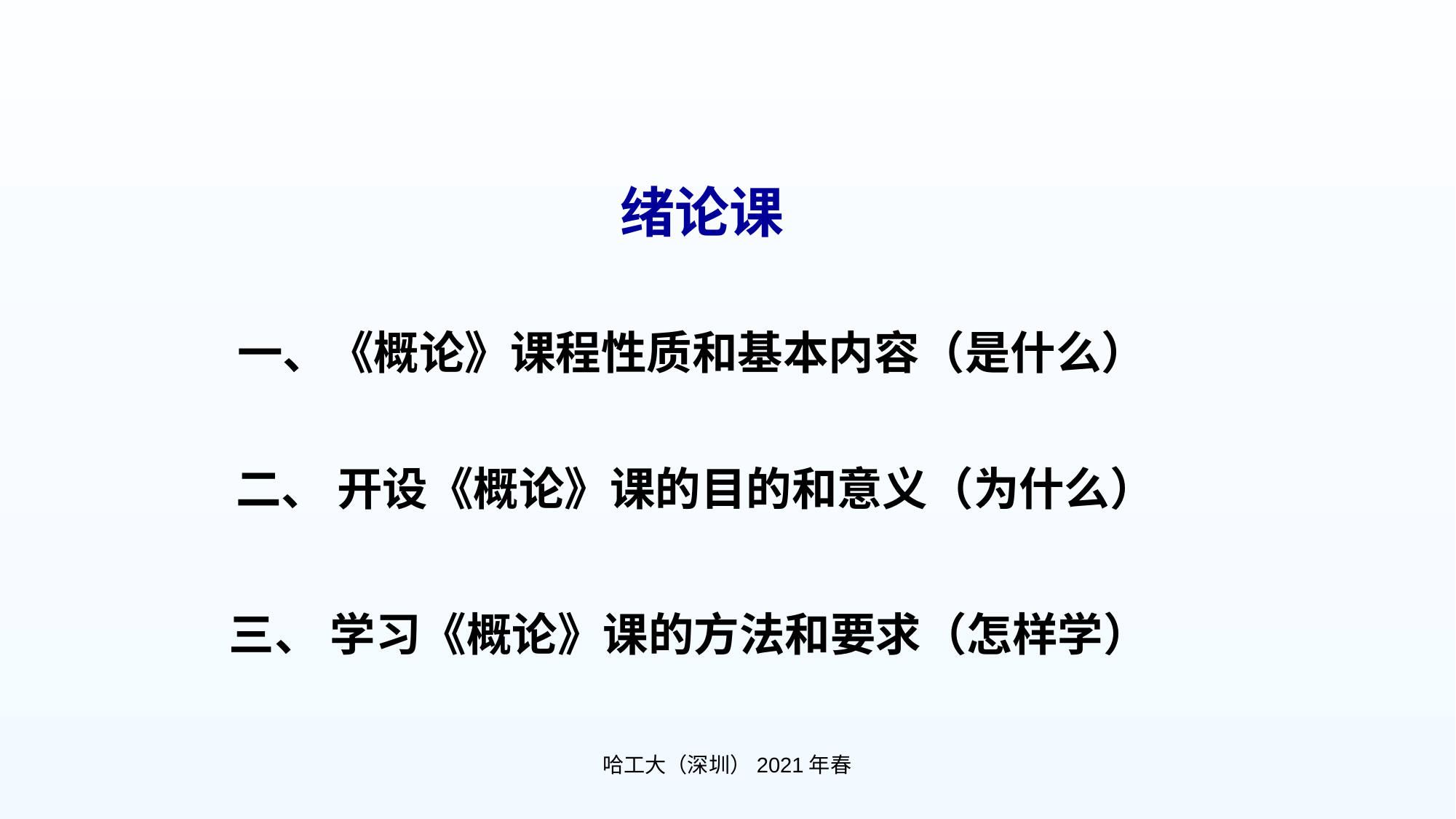

绪论课
一、《概论》课程性质和基本内容（是什么）
二、 开设《概论》课的目的和意义（为什么）
三、 学习《概论》课的方法和要求（怎样学）
哈工大（深圳）2021年春
2